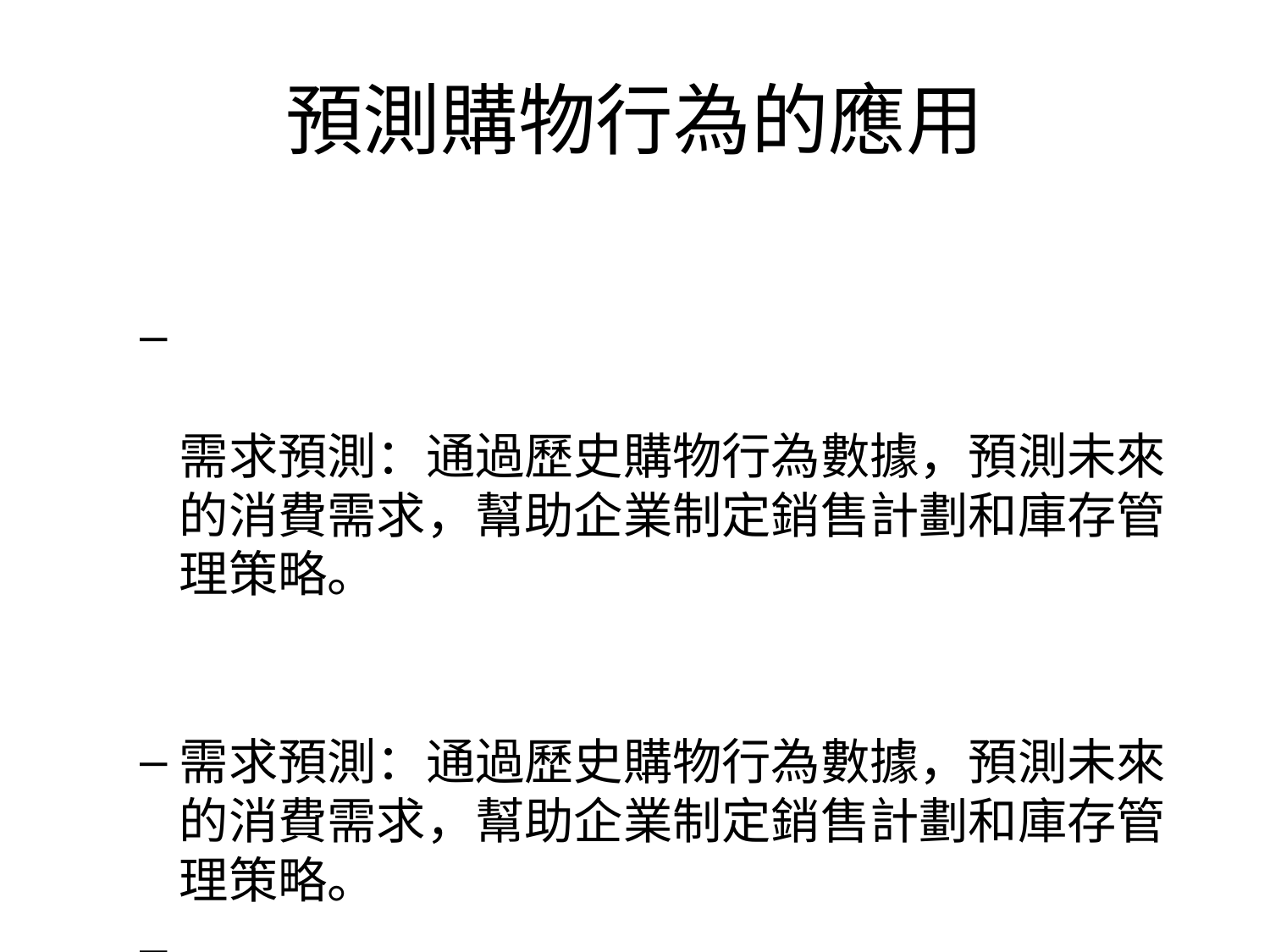

# 預測購物行為的應用

需求預測：通過歷史購物行為數據，預測未來的消費需求，幫助企業制定銷售計劃和庫存管理策略。
需求預測：通過歷史購物行為數據，預測未來的消費需求，幫助企業制定銷售計劃和庫存管理策略。
個性化推送：根據預測的購買意圖，向潛在消費者推送相關產品或促銷信息，增加購買的可能性。
個性化推送：根據預測的購買意圖，向潛在消費者推送相關產品或促銷信息，增加購買的可能性。
流失預測與挽回：預測哪些客戶可能流失，並針對性地提供優惠或服務挽回他們，減少客戶流失率。
流失預測與挽回：預測哪些客戶可能流失，並針對性地提供優惠或服務挽回他們，減少客戶流失率。